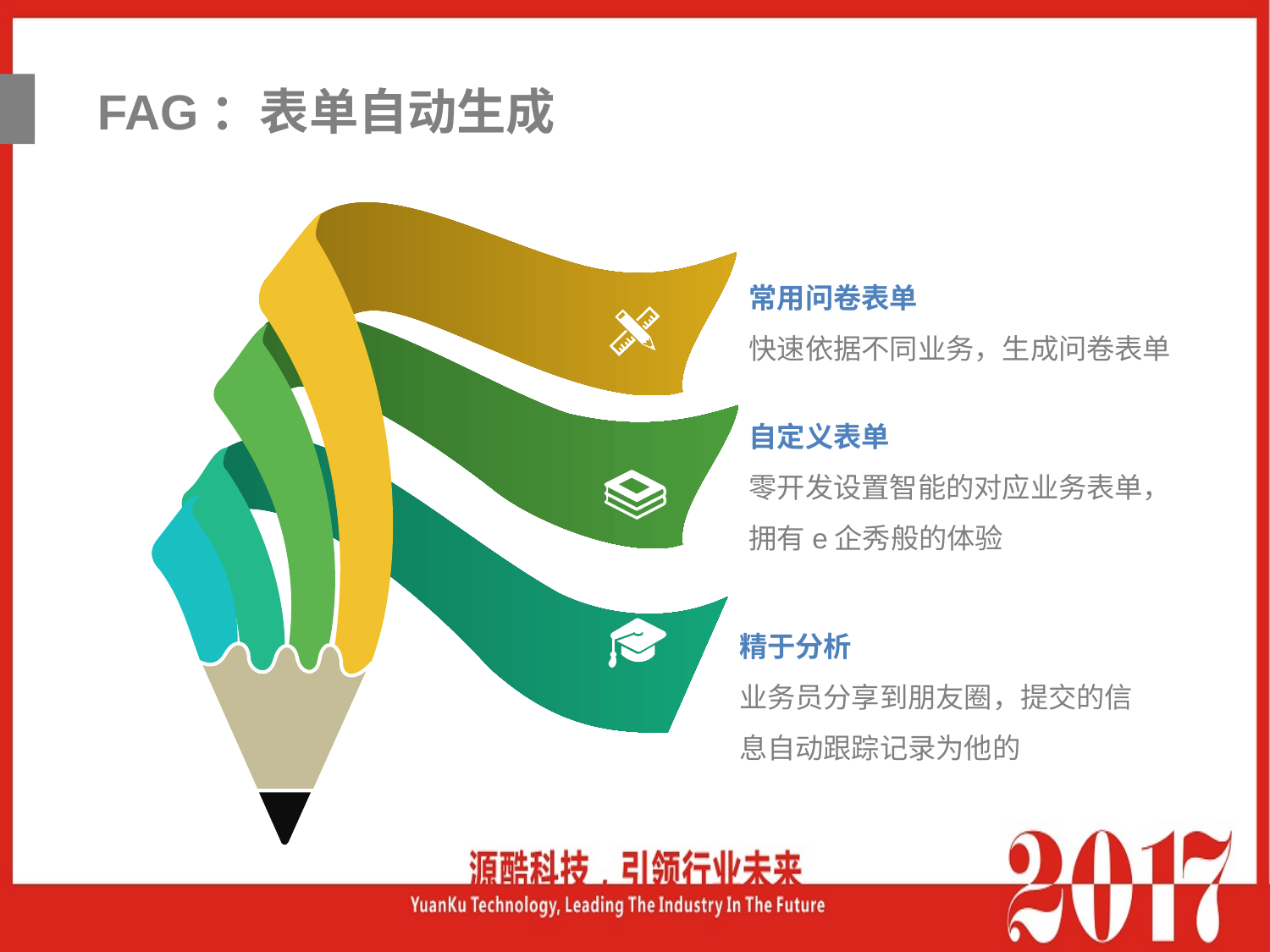

FAG：表单自动生成

常用问卷表单
快速依据不同业务，生成问卷表单

自定义表单
零开发设置智能的对应业务表单，拥有e企秀般的体验

精于分析
业务员分享到朋友圈，提交的信息自动跟踪记录为他的